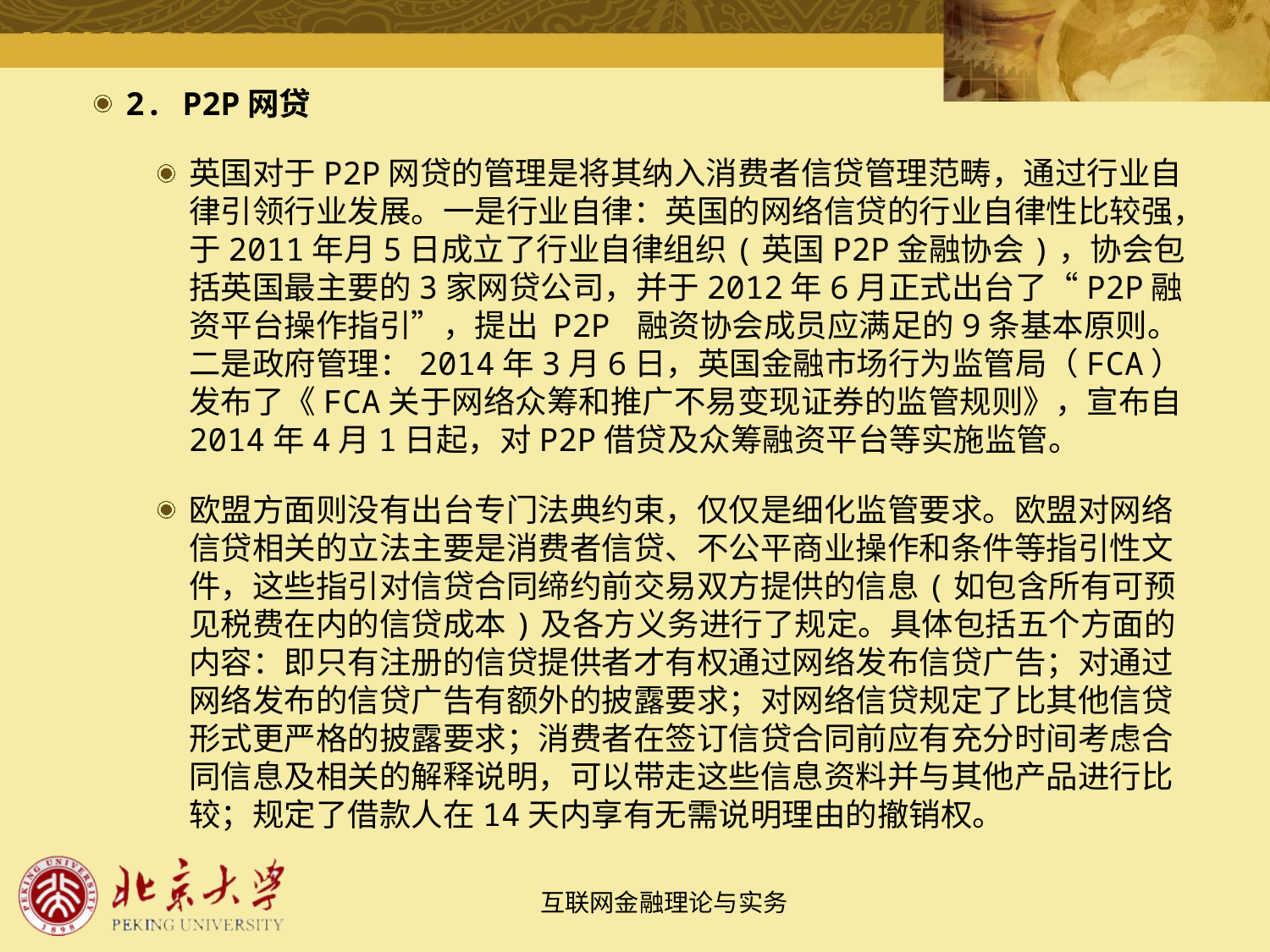

2. P2P网贷
英国对于P2P网贷的管理是将其纳入消费者信贷管理范畴，通过行业自律引领行业发展。一是行业自律：英国的网络信贷的行业自律性比较强，于2011年月5日成立了行业自律组织(英国P2P金融协会)，协会包括英国最主要的3家网贷公司，并于2012年6月正式出台了“P2P融资平台操作指引”，提出 P2P 融资协会成员应满足的9条基本原则。二是政府管理：2014年3月6日，英国金融市场行为监管局（FCA）发布了《FCA关于网络众筹和推广不易变现证券的监管规则》，宣布自2014年4月1日起，对P2P借贷及众筹融资平台等实施监管。
欧盟方面则没有出台专门法典约束，仅仅是细化监管要求。欧盟对网络信贷相关的立法主要是消费者信贷、不公平商业操作和条件等指引性文件，这些指引对信贷合同缔约前交易双方提供的信息(如包含所有可预见税费在内的信贷成本)及各方义务进行了规定。具体包括五个方面的内容：即只有注册的信贷提供者才有权通过网络发布信贷广告；对通过网络发布的信贷广告有额外的披露要求；对网络信贷规定了比其他信贷形式更严格的披露要求；消费者在签订信贷合同前应有充分时间考虑合同信息及相关的解释说明，可以带走这些信息资料并与其他产品进行比较；规定了借款人在14天内享有无需说明理由的撤销权。